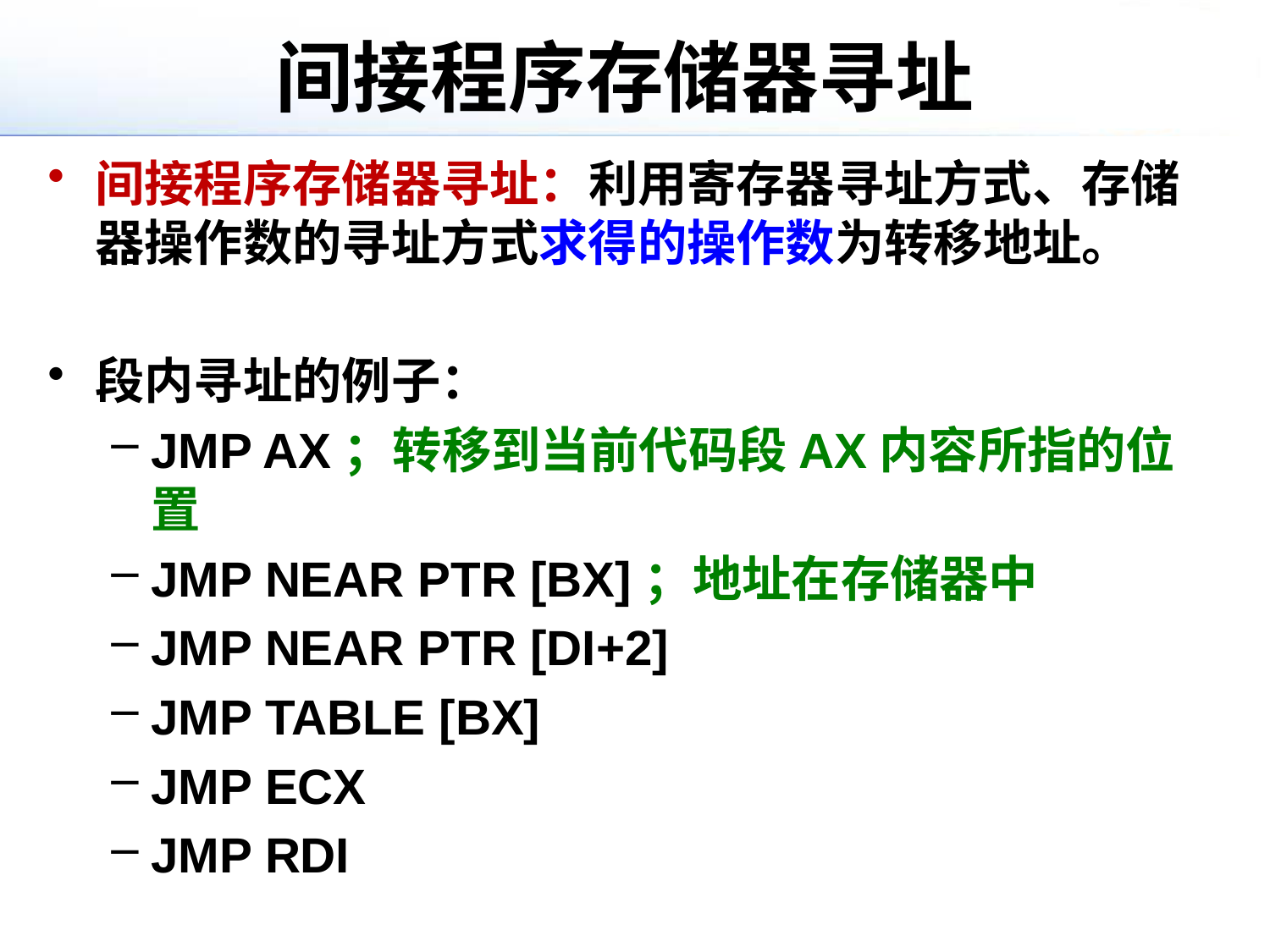

# 间接程序存储器寻址
间接程序存储器寻址：利用寄存器寻址方式、存储器操作数的寻址方式求得的操作数为转移地址。

段内寻址的例子：
JMP AX；转移到当前代码段AX内容所指的位置
JMP NEAR PTR [BX]；地址在存储器中
JMP NEAR PTR [DI+2]
JMP TABLE [BX]
JMP ECX
JMP RDI